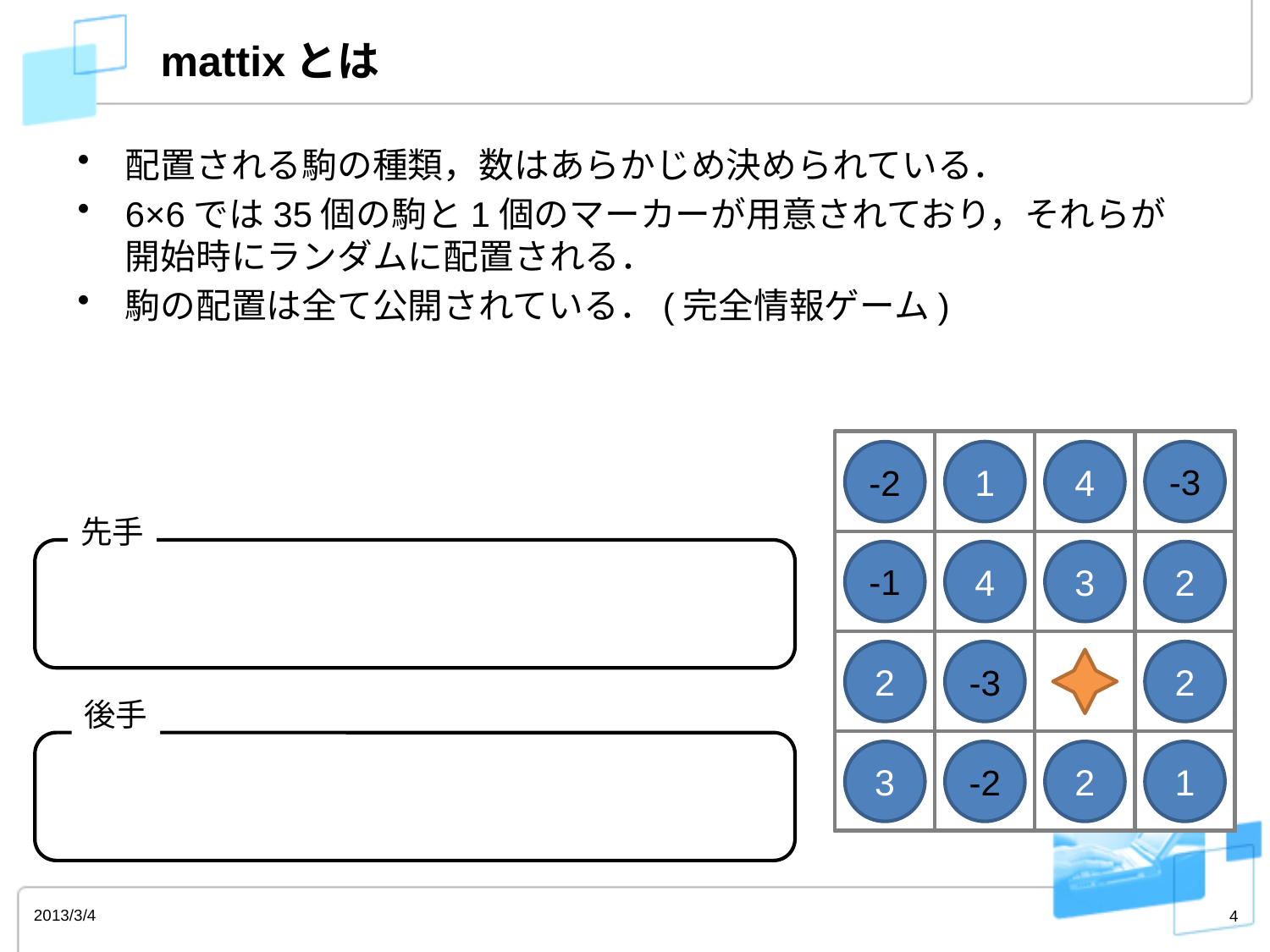

# mattixとは
配置される駒の種類，数はあらかじめ決められている．
6×6では35個の駒と1個のマーカーが用意されており，それらが開始時にランダムに配置される．
駒の配置は全て公開されている．(完全情報ゲーム)

1
4
-3
-2
先手

-1
4
3
2

2
-3
2

後手

3
-2
2
1
2013/3/4
4